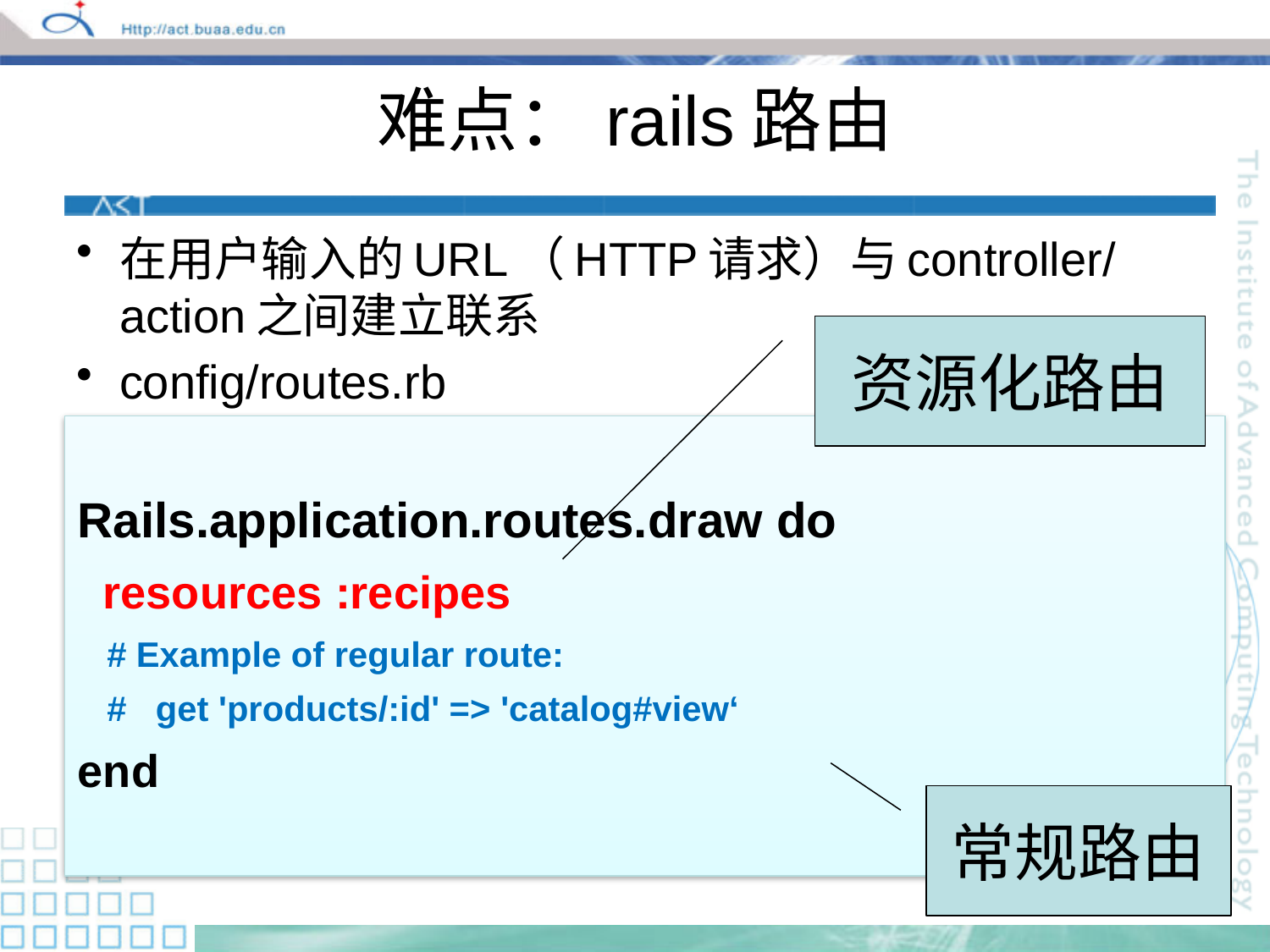

# 难点：rails路由
在用户输入的URL（HTTP请求）与controller/action之间建立联系
config/routes.rb
资源化路由
Rails.application.routes.draw do
  resources :recipes
   # Example of regular route:
   #   get 'products/:id' => 'catalog#view‘
end
常规路由